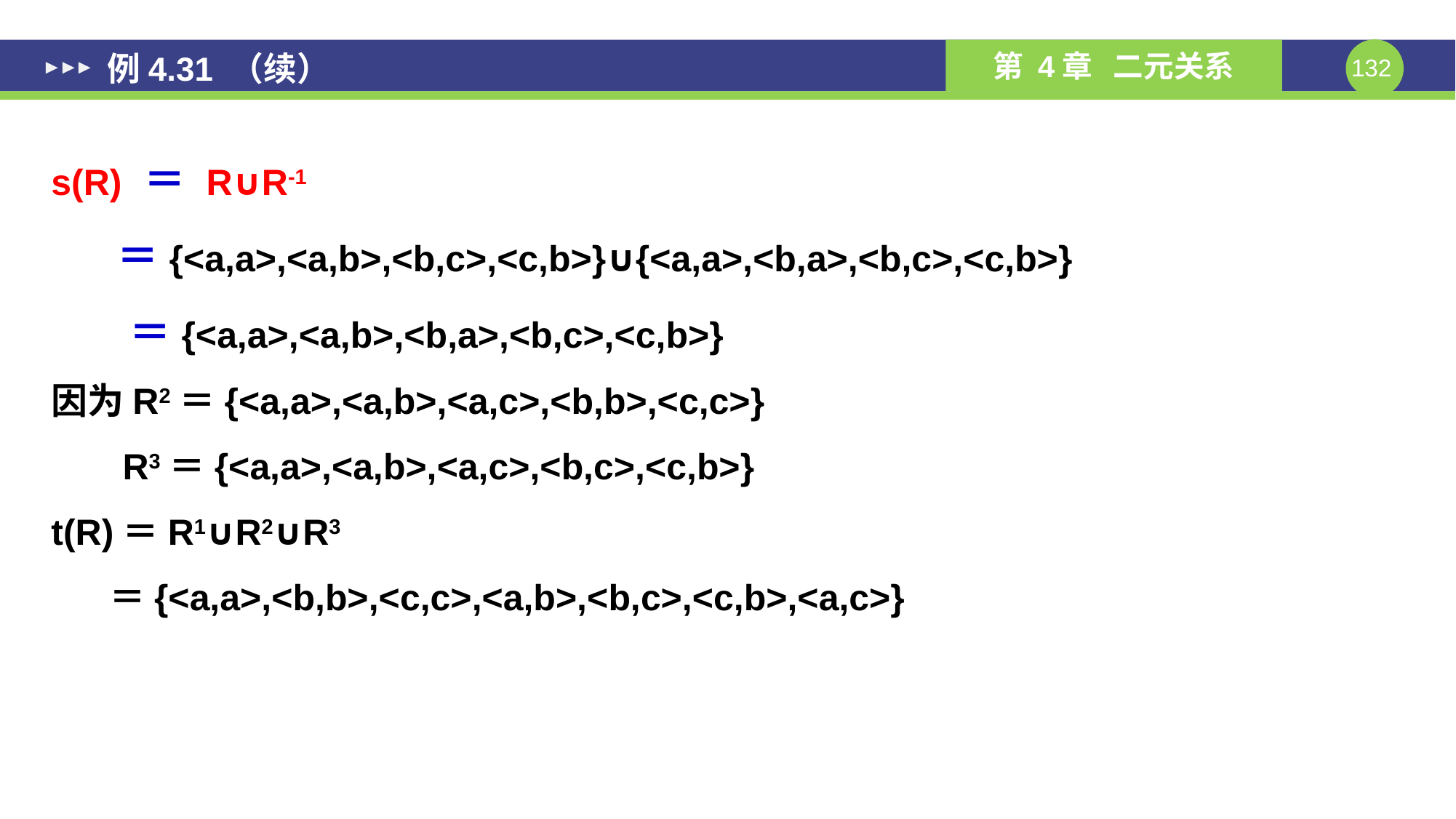

# 例4.31 （续）
s(R) ＝ R∪R-1
            ＝{<a,a>,<a,b>,<b,c>,<c,b>}∪{<a,a>,<b,a>,<b,c>,<c,b>}
       ＝{<a,a>,<a,b>,<b,a>,<b,c>,<c,b>}
因为R2＝{<a,a>,<a,b>,<a,c>,<b,b>,<c,c>}
       R3＝{<a,a>,<a,b>,<a,c>,<b,c>,<c,b>}
t(R)＝R1∪R2∪R3
      ＝{<a,a>,<b,b>,<c,c>,<a,b>,<b,c>,<c,b>,<a,c>}